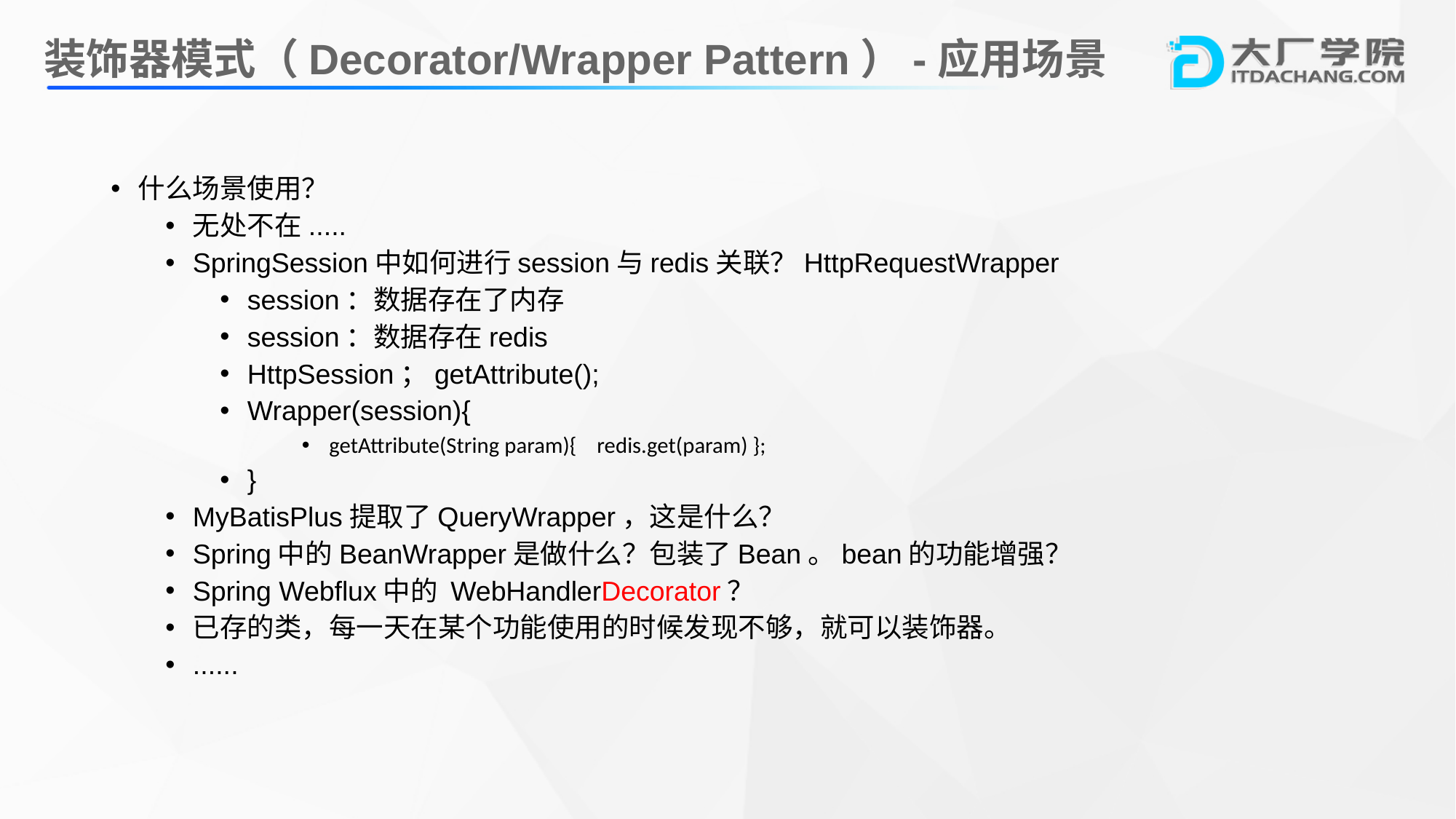

# 装饰器模式（Decorator/Wrapper Pattern）-应用场景
什么场景使用？
无处不在.....
SpringSession中如何进行session与redis关联？HttpRequestWrapper
session：数据存在了内存
session：数据存在redis
HttpSession；getAttribute();
Wrapper(session){
getAttribute(String param){    redis.get(param) };
}
MyBatisPlus提取了QueryWrapper，这是什么？
Spring中的BeanWrapper是做什么？包装了Bean。bean的功能增强？
Spring Webflux中的 WebHandlerDecorator？
已存的类，每一天在某个功能使用的时候发现不够，就可以装饰器。
......